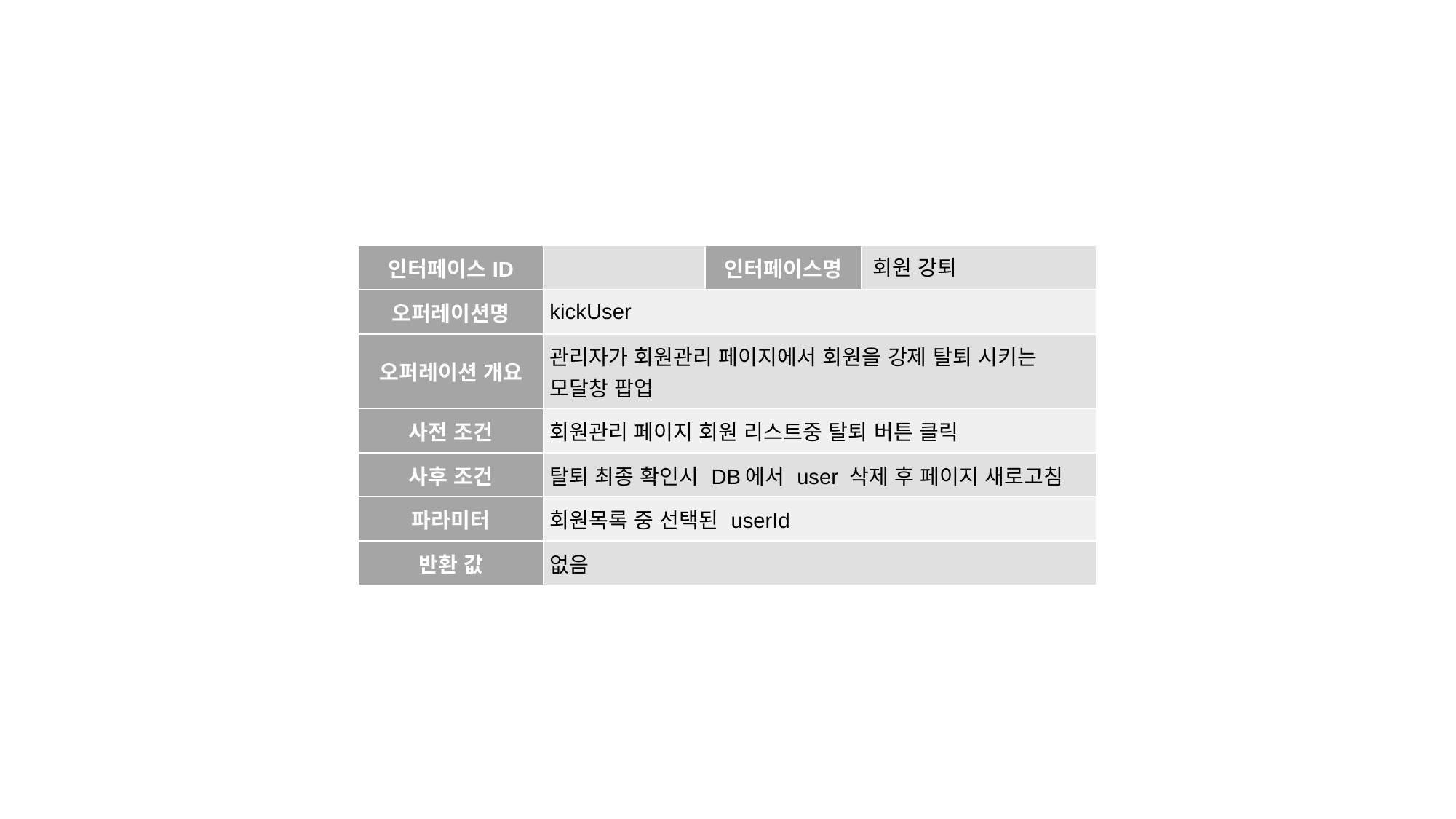

| 인터페이스ID |  | 인터페이스명 | 회원 강퇴 |
| --- | --- | --- | --- |
| 오퍼레이션명 | kickUser |  |  |
| 오퍼레이션 개요 | 관리자가 회원관리 페이지에서 회원을 강제 탈퇴 시키는 모달창 팝업 |  |  |
| 사전 조건 | 회원관리 페이지 회원 리스트중 탈퇴 버튼 클릭 |  |  |
| 사후 조건 | 탈퇴 최종 확인시 DB에서 user 삭제 후 페이지 새로고침 |  |  |
| 파라미터 | 회원목록 중 선택된 userId |  |  |
| 반환 값 | 없음 |  |  |